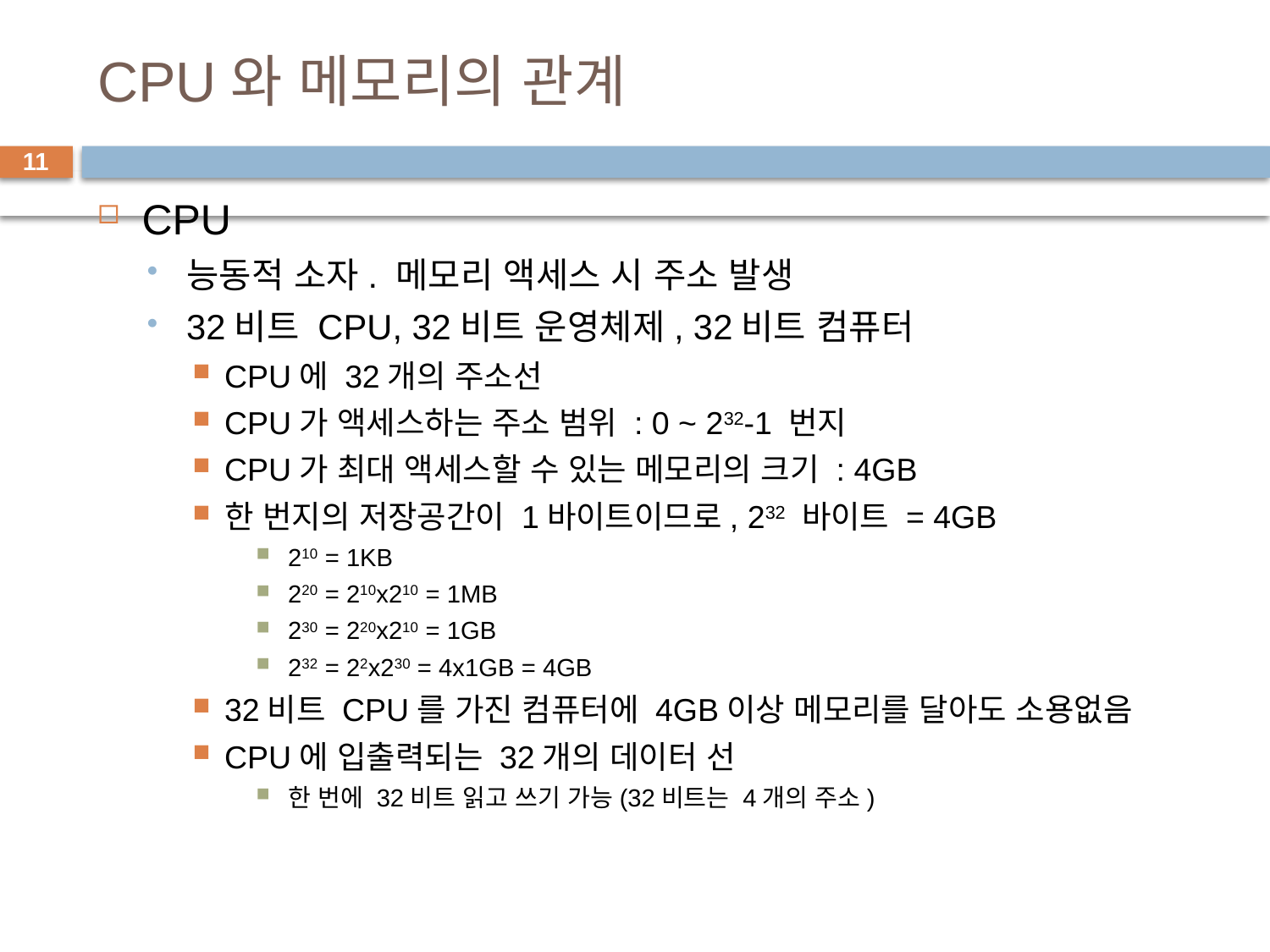

# CPU와 메모리의 관계
11
CPU
능동적 소자. 메모리 액세스 시 주소 발생
32비트 CPU, 32비트 운영체제, 32비트 컴퓨터
CPU에 32개의 주소선
CPU가 액세스하는 주소 범위 : 0 ~ 232-1 번지
CPU가 최대 액세스할 수 있는 메모리의 크기 : 4GB
한 번지의 저장공간이 1바이트이므로, 232 바이트 = 4GB
210 = 1KB
220 = 210x210 = 1MB
230 = 220x210 = 1GB
232 = 22x230 = 4x1GB = 4GB
32비트 CPU를 가진 컴퓨터에 4GB이상 메모리를 달아도 소용없음
CPU에 입출력되는 32개의 데이터 선
한 번에 32비트 읽고 쓰기 가능(32비트는 4개의 주소)